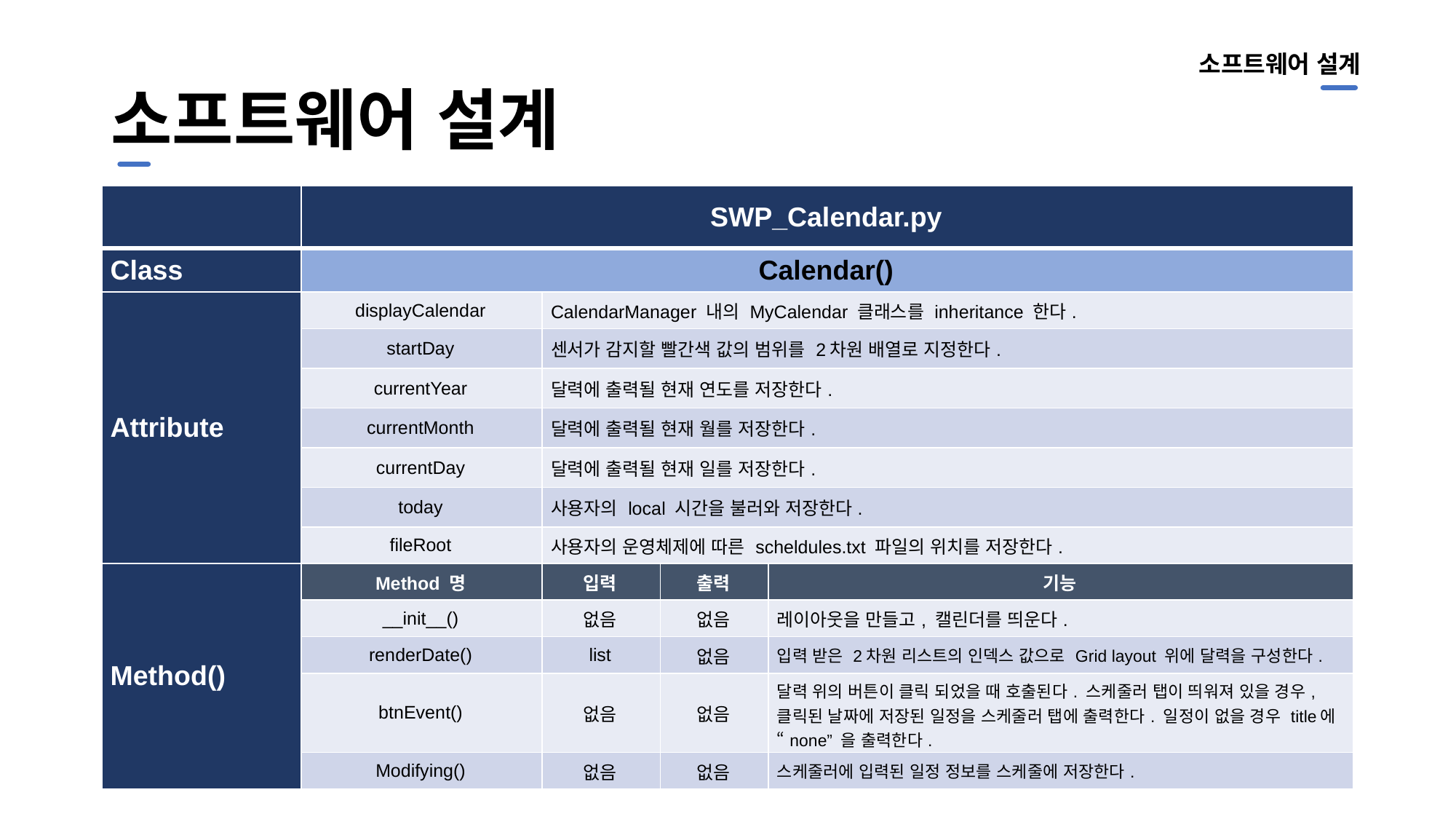

# 소프트웨어 설계
소프트웨어 설계
|  | SWP\_Calendar.py |  |  |  |
| --- | --- | --- | --- | --- |
| Class | Calendar() |  |  |  |
| Attribute | displayCalendar | CalendarManager 내의 MyCalendar 클래스를 inheritance 한다. |  |  |
|  | startDay | 센서가 감지할 빨간색 값의 범위를 2차원 배열로 지정한다. |  |  |
|  | currentYear | 달력에 출력될 현재 연도를 저장한다. |  |  |
|  | currentMonth | 달력에 출력될 현재 월를 저장한다. |  |  |
|  | currentDay | 달력에 출력될 현재 일를 저장한다. |  |  |
|  | today | 사용자의 local 시간을 불러와 저장한다. |  |  |
|  | fileRoot | 사용자의 운영체제에 따른 scheldules.txt 파일의 위치를 저장한다. |  |  |
| Method() | Method 명 | 입력 | 출력 | 기능 |
|  | \_\_init\_\_() | 없음 | 없음 | 레이아웃을 만들고, 캘린더를 띄운다. |
|  | renderDate() | list | 없음 | 입력 받은 2차원 리스트의 인덱스 값으로 Grid layout 위에 달력을 구성한다. |
|  | btnEvent() | 없음 | 없음 | 달력 위의 버튼이 클릭 되었을 때 호출된다. 스케줄러 탭이 띄워져 있을 경우, 클릭된 날짜에 저장된 일정을 스케줄러 탭에 출력한다. 일정이 없을 경우 title에 “none” 을 출력한다. |
|  | Modifying() | 없음 | 없음 | 스케줄러에 입력된 일정 정보를 스케줄에 저장한다. |